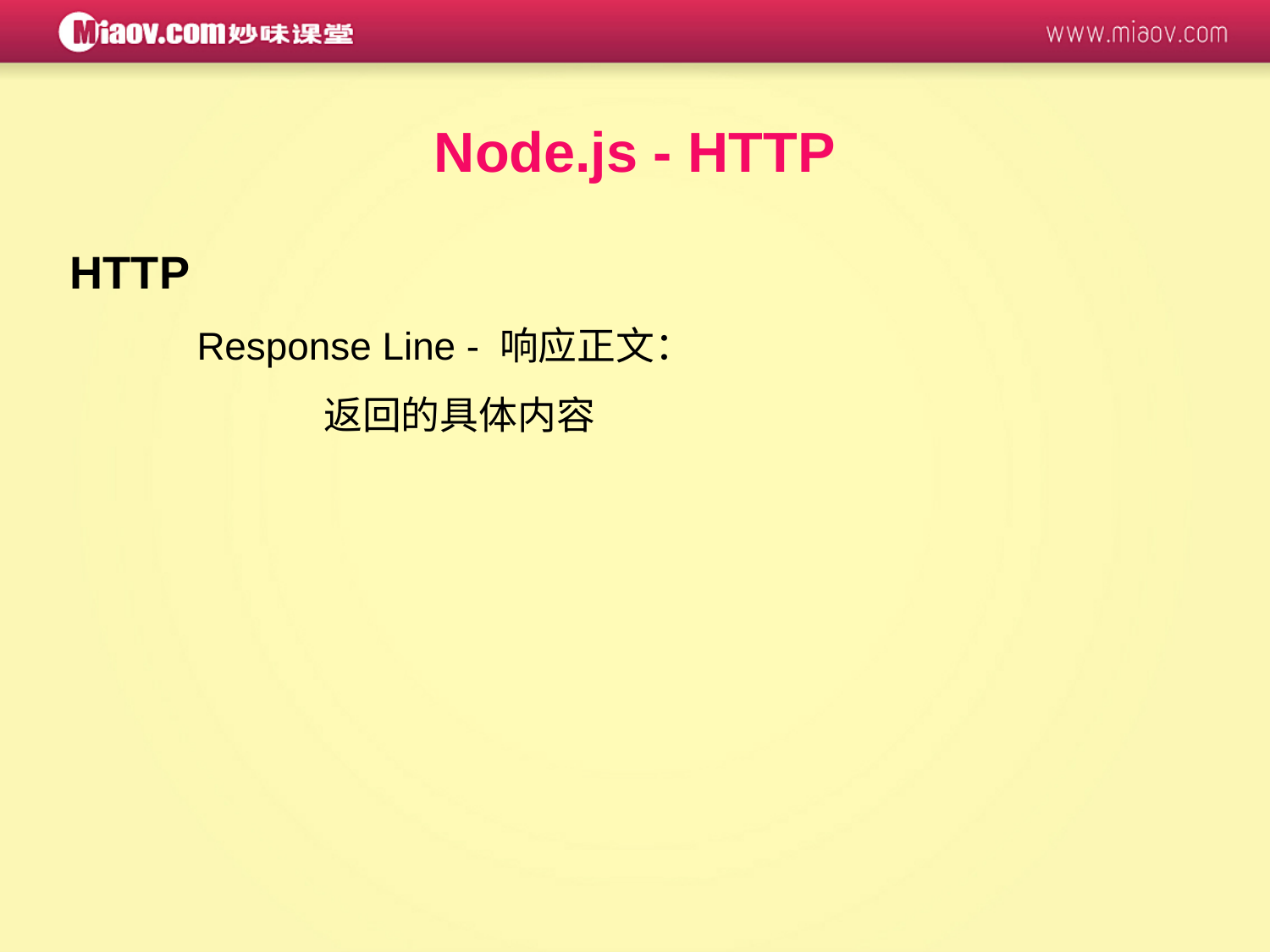

Node.js - HTTP
HTTP
	Response Line - 响应正文：
		返回的具体内容